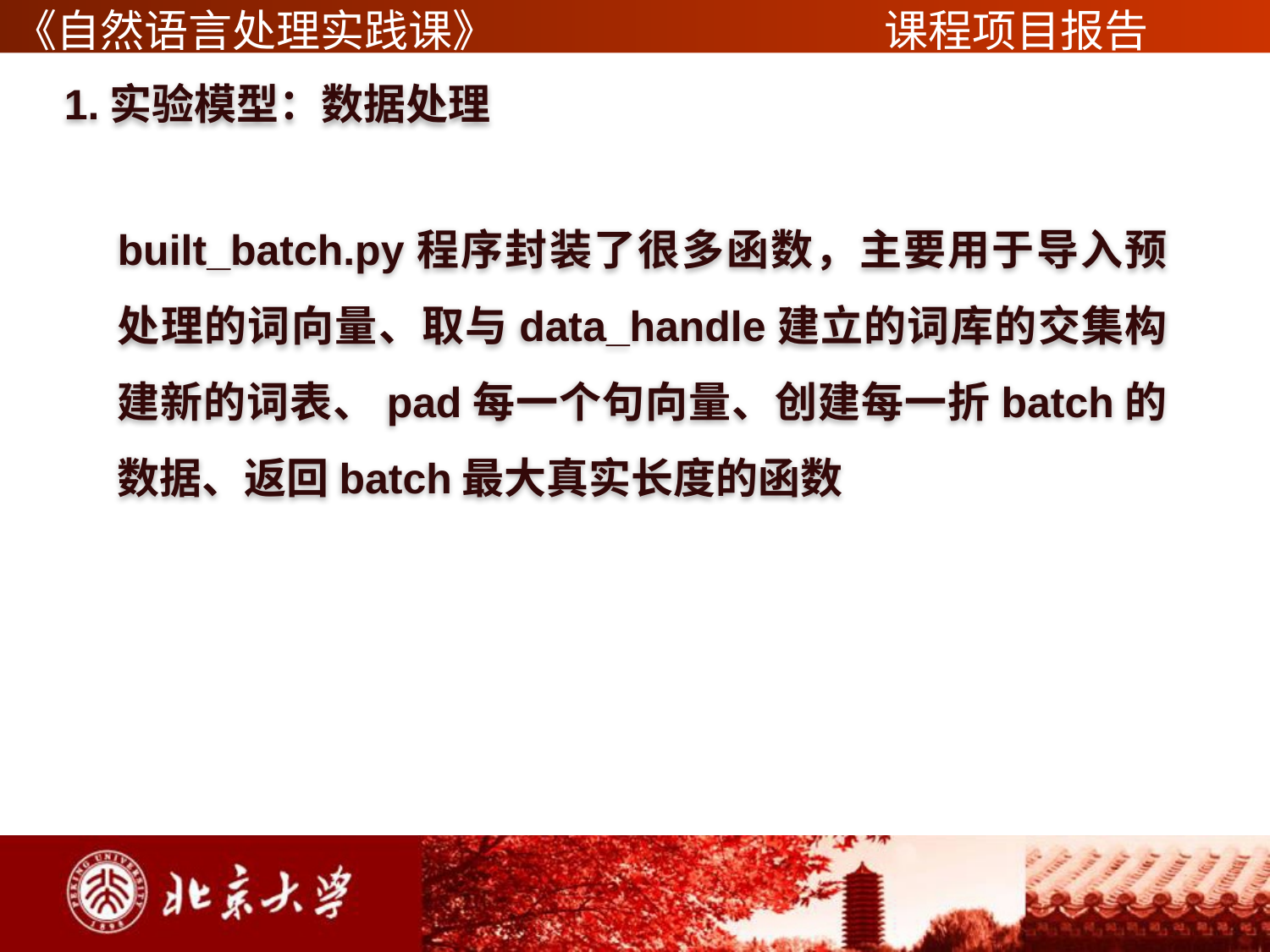

1.实验模型：数据处理
built_batch.py程序封装了很多函数，主要用于导入预处理的词向量、取与data_handle建立的词库的交集构建新的词表、pad每一个句向量、创建每一折batch的数据、返回batch最大真实长度的函数